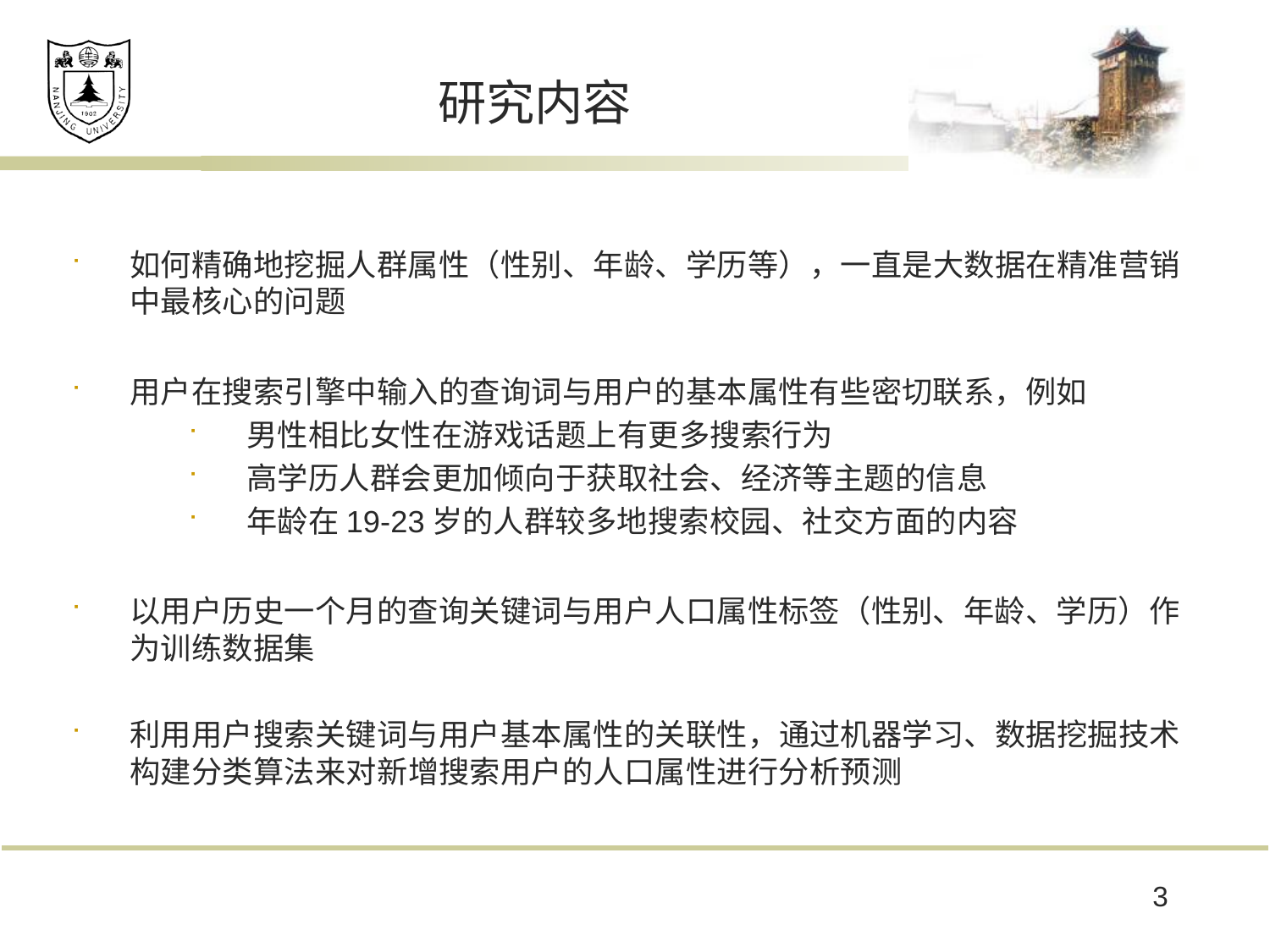

研究内容
如何精确地挖掘人群属性（性别、年龄、学历等），一直是大数据在精准营销中最核心的问题

用户在搜索引擎中输入的查询词与用户的基本属性有些密切联系，例如
男性相比女性在游戏话题上有更多搜索行为
高学历人群会更加倾向于获取社会、经济等主题的信息
年龄在19-23岁的人群较多地搜索校园、社交方面的内容

以用户历史一个月的查询关键词与用户人口属性标签（性别、年龄、学历）作为训练数据集

利用用户搜索关键词与用户基本属性的关联性，通过机器学习、数据挖掘技术构建分类算法来对新增搜索用户的人口属性进行分析预测

3